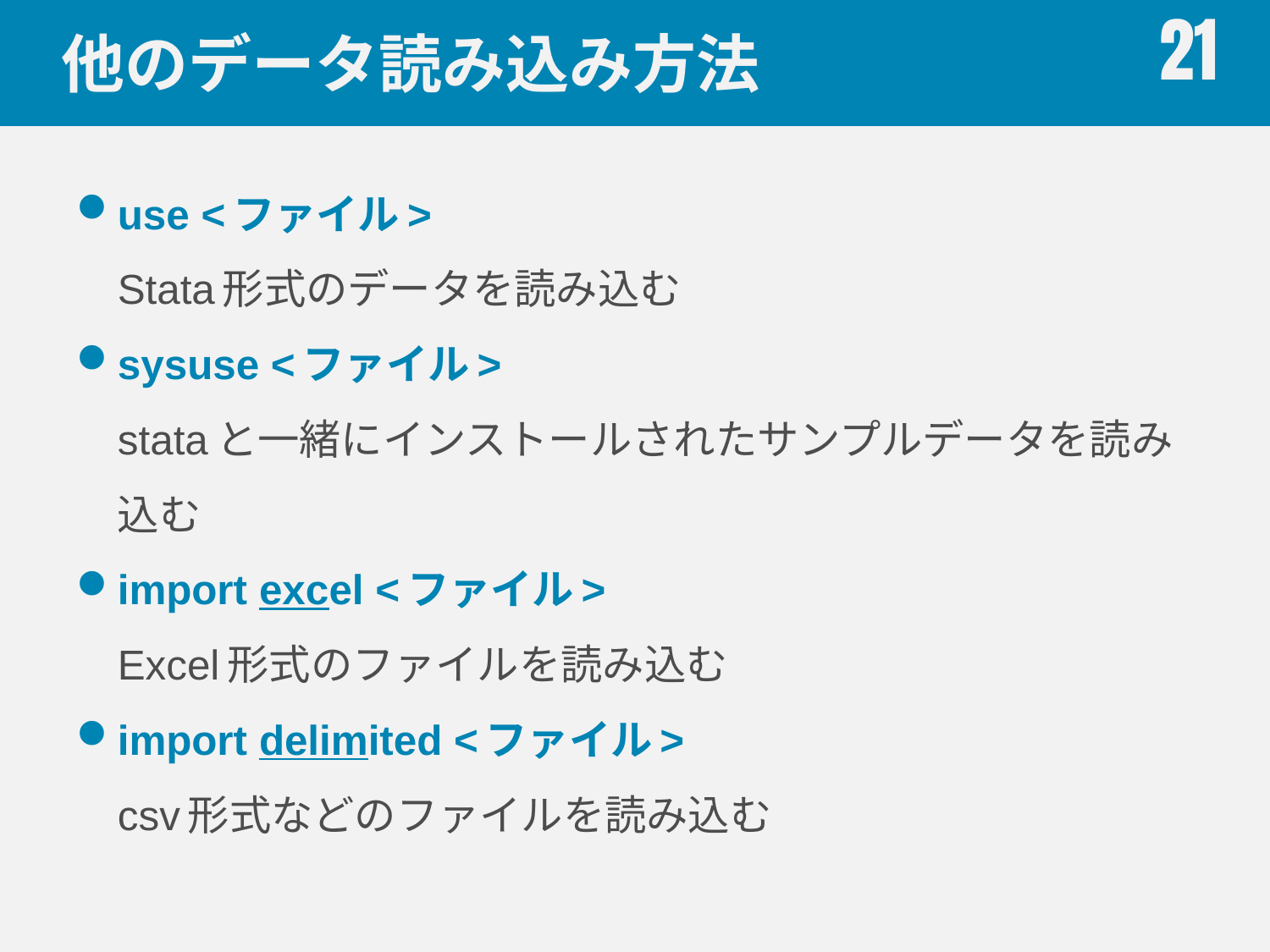

# 他のデータ読み込み方法
 21
use <ファイル>
Stata形式のデータを読み込む
sysuse <ファイル>
stataと一緒にインストールされたサンプルデータを読み込む
import excel <ファイル>
Excel形式のファイルを読み込む
import delimited <ファイル>
csv形式などのファイルを読み込む